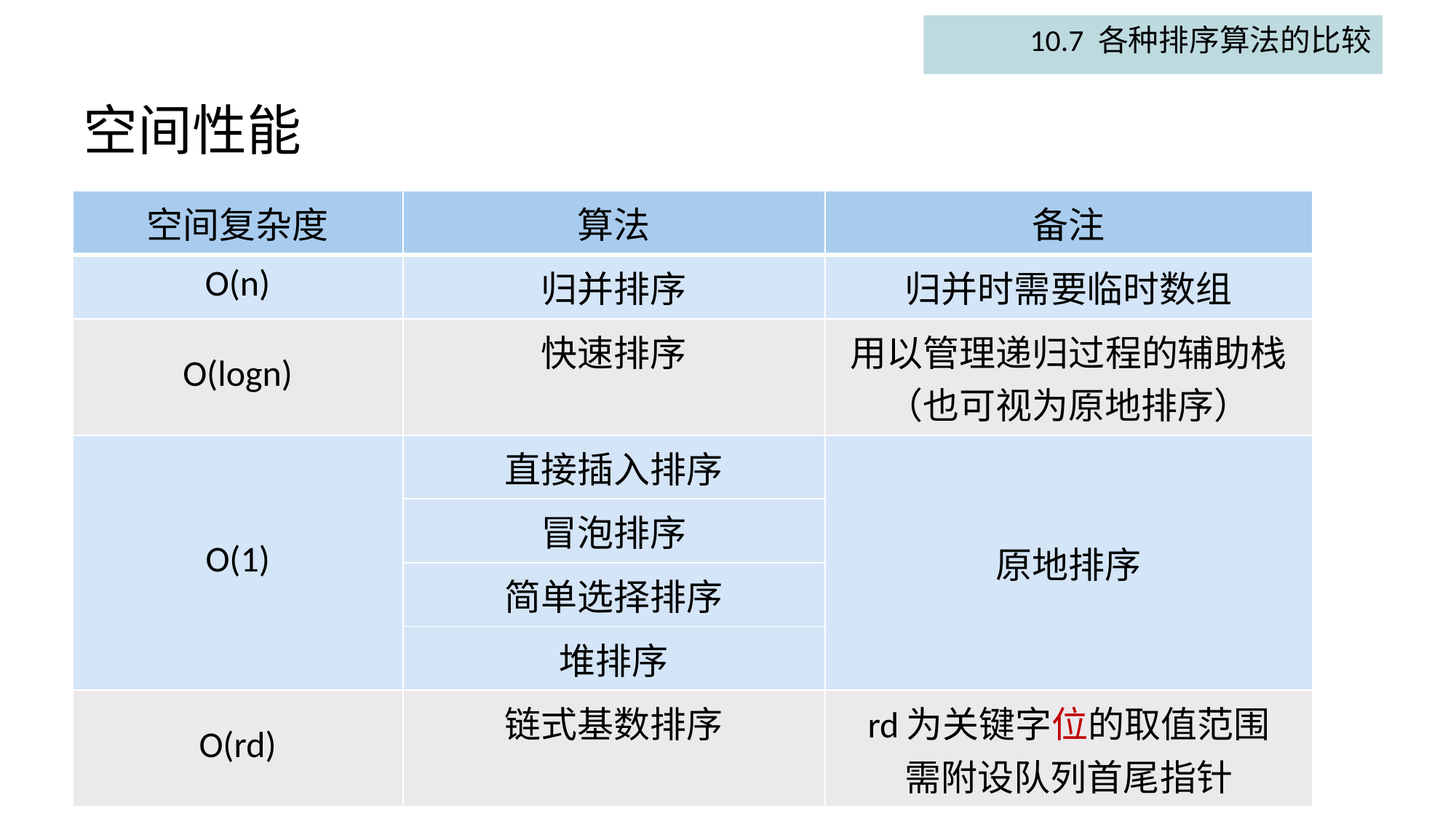

10.7 各种排序算法的比较
# 空间性能
| 空间复杂度 | 算法 | 备注 |
| --- | --- | --- |
| O(n) | 归并排序 | 归并时需要临时数组 |
| O(logn) | 快速排序 | 用以管理递归过程的辅助栈（也可视为原地排序） |
| O(1) | 直接插入排序 | 原地排序 |
|  | 冒泡排序 |  |
|  | 简单选择排序 |  |
|  | 堆排序 |  |
| O(rd) | 链式基数排序 | rd为关键字位的取值范围 需附设队列首尾指针 |